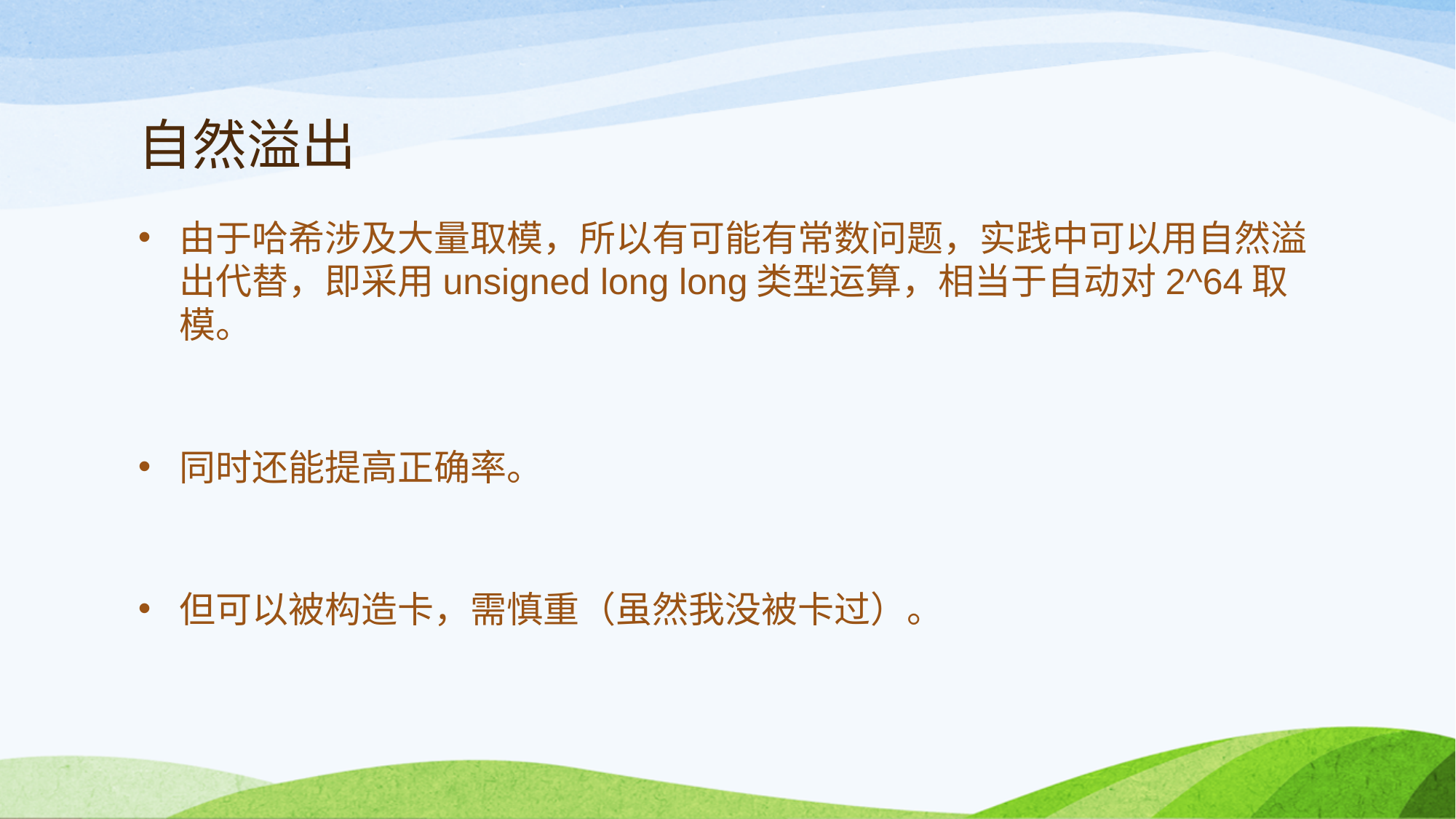

# 自然溢出
由于哈希涉及大量取模，所以有可能有常数问题，实践中可以用自然溢出代替，即采用unsigned long long类型运算，相当于自动对2^64取模。

同时还能提高正确率。

但可以被构造卡，需慎重（虽然我没被卡过）。